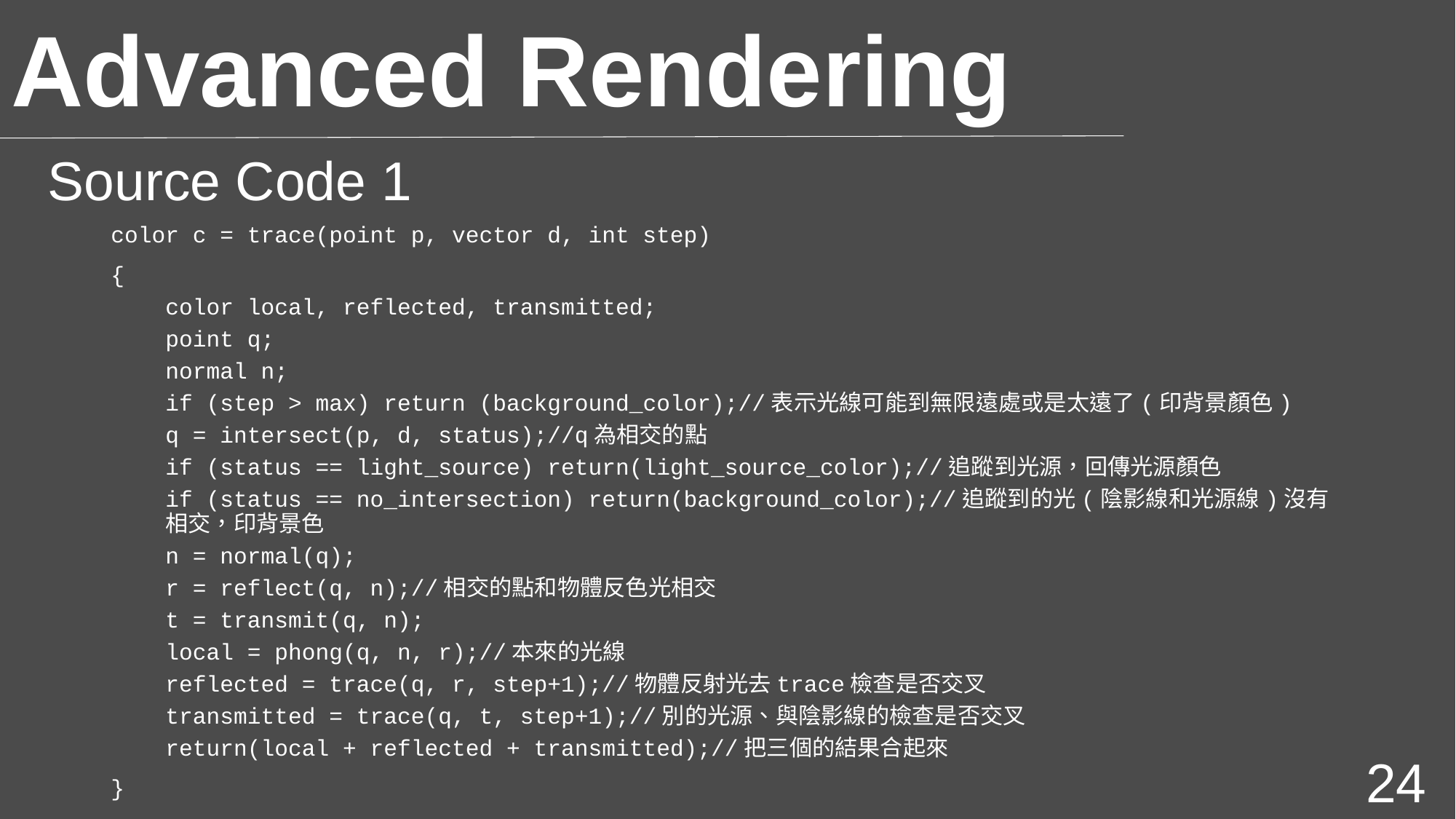

Advanced Rendering
Source Code 1
color c = trace(point p, vector d, int step)
{
color local, reflected, transmitted;
point q;
normal n;
if (step > max) return (background_color);//表示光線可能到無限遠處或是太遠了(印背景顏色)
q = intersect(p, d, status);//q為相交的點
if (status == light_source) return(light_source_color);//追蹤到光源，回傳光源顏色
if (status == no_intersection) return(background_color);//追蹤到的光(陰影線和光源線)沒有相交，印背景色
n = normal(q);
r = reflect(q, n);//相交的點和物體反色光相交
t = transmit(q, n);
local = phong(q, n, r);//本來的光線
reflected = trace(q, r, step+1);//物體反射光去trace檢查是否交叉
transmitted = trace(q, t, step+1);//別的光源、與陰影線的檢查是否交叉
return(local + reflected + transmitted);//把三個的結果合起來
}
24